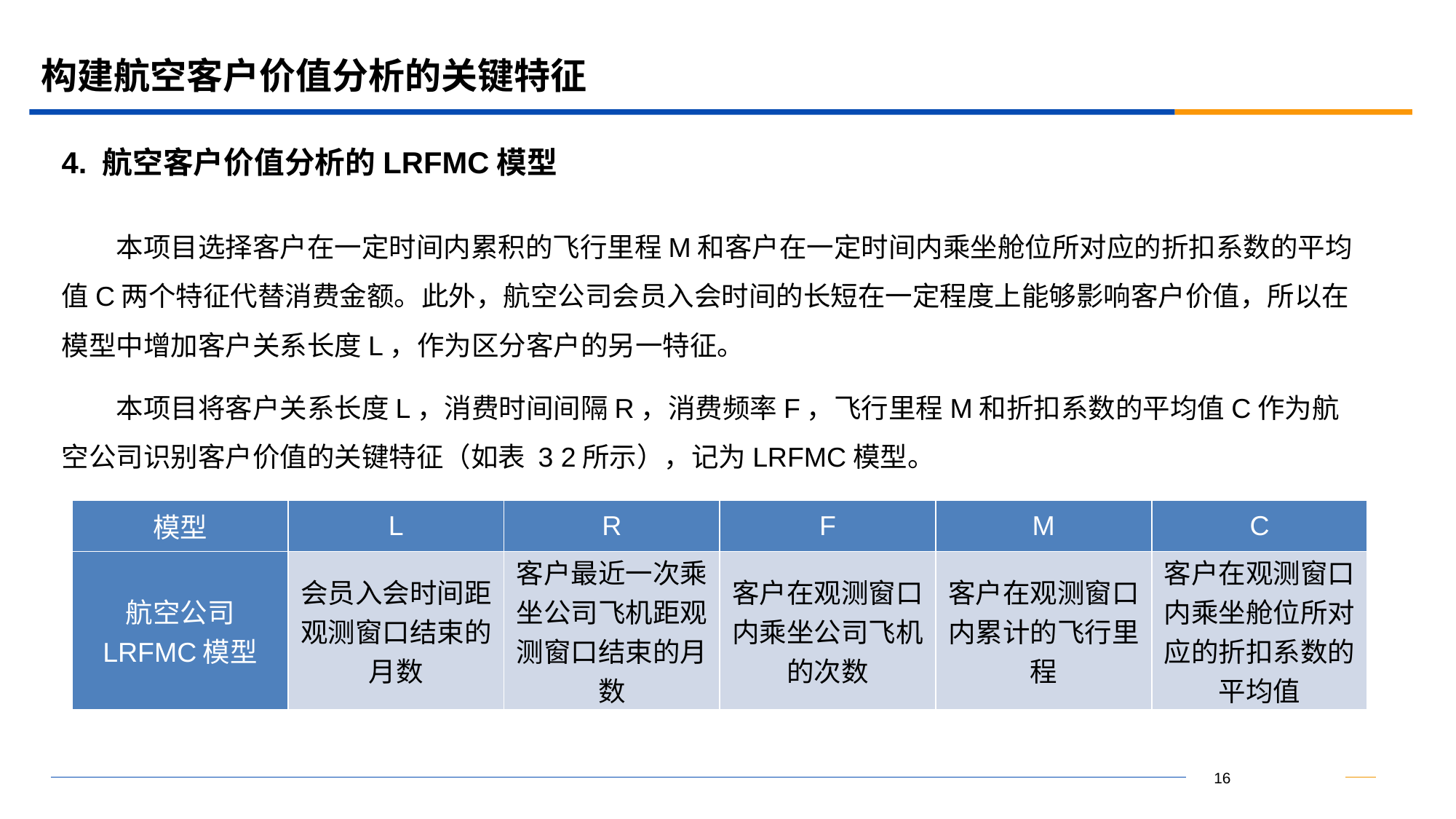

# 构建航空客户价值分析的关键特征
4. 航空客户价值分析的LRFMC模型
本项目选择客户在一定时间内累积的飞行里程M和客户在一定时间内乘坐舱位所对应的折扣系数的平均值C两个特征代替消费金额。此外，航空公司会员入会时间的长短在一定程度上能够影响客户价值，所以在模型中增加客户关系长度L，作为区分客户的另一特征。
本项目将客户关系长度L，消费时间间隔R，消费频率F，飞行里程M和折扣系数的平均值C作为航空公司识别客户价值的关键特征（如表 3 2所示），记为LRFMC模型。
| 模型 | L | R | F | M | C |
| --- | --- | --- | --- | --- | --- |
| 航空公司 LRFMC模型 | 会员入会时间距观测窗口结束的月数 | 客户最近一次乘坐公司飞机距观测窗口结束的月数 | 客户在观测窗口内乘坐公司飞机的次数 | 客户在观测窗口内累计的飞行里程 | 客户在观测窗口内乘坐舱位所对应的折扣系数的平均值 |